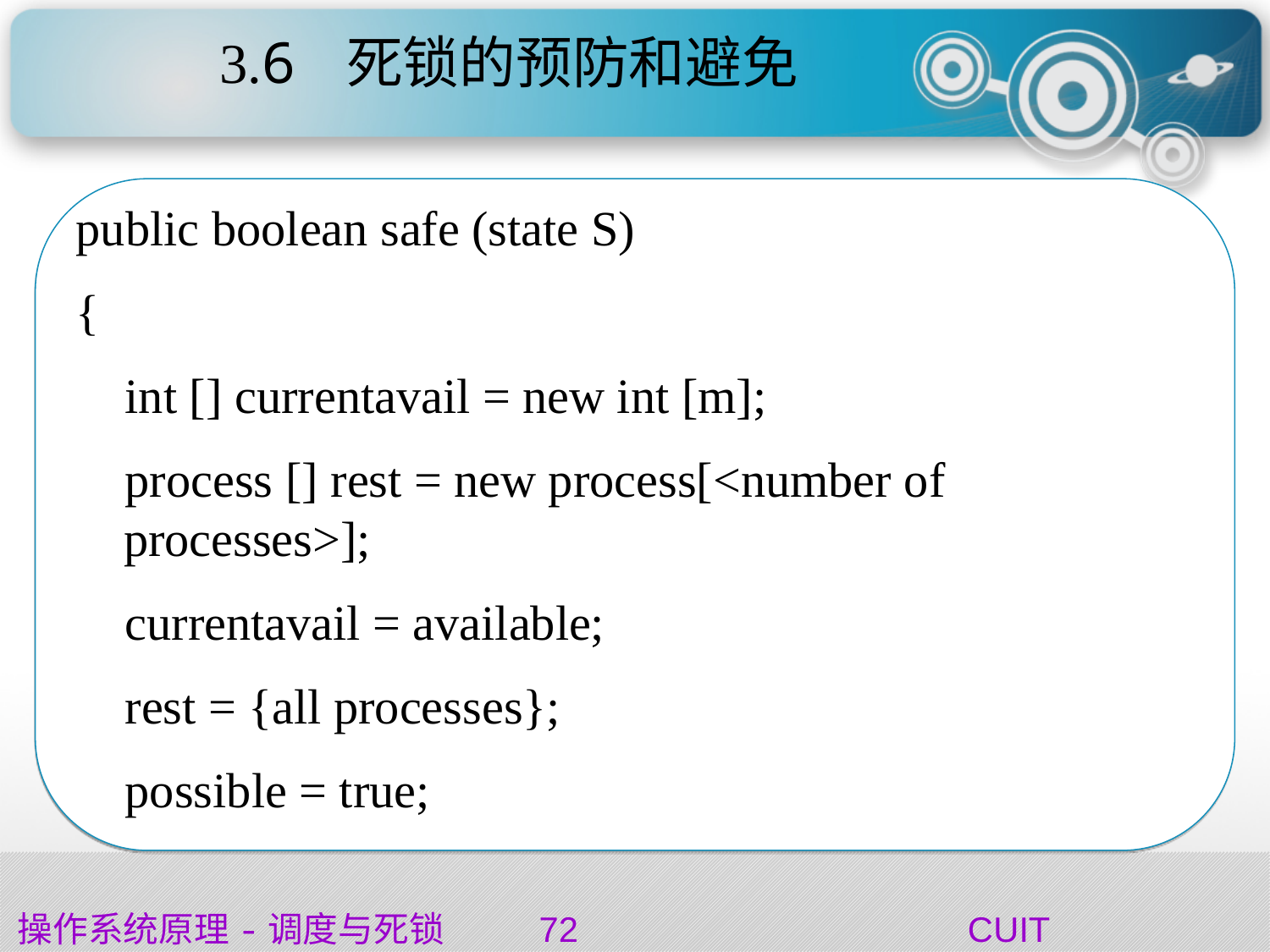

# 3.6	死锁的预防和避免
public boolean safe (state S)
{
    int [] currentavail = new int [m];
    process [] rest = new process[<number of processes>];
    currentavail = available;
    rest = {all processes};
    possible = true;